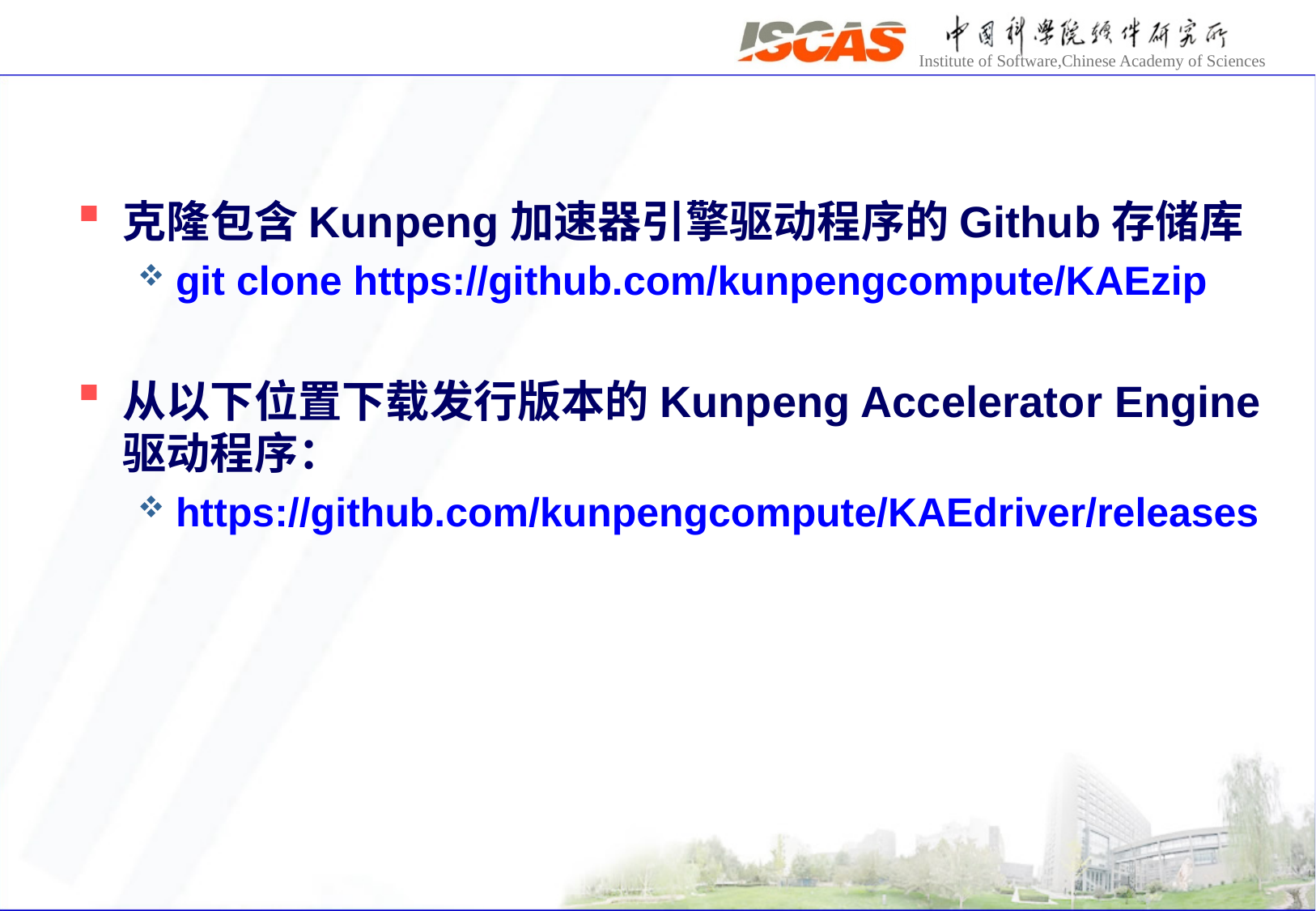

#
克隆包含Kunpeng加速器引擎驱动程序的Github存储库
git clone https://github.com/kunpengcompute/KAEzip

从以下位置下载发行版本的Kunpeng Accelerator Engine驱动程序：
https://github.com/kunpengcompute/KAEdriver/releases